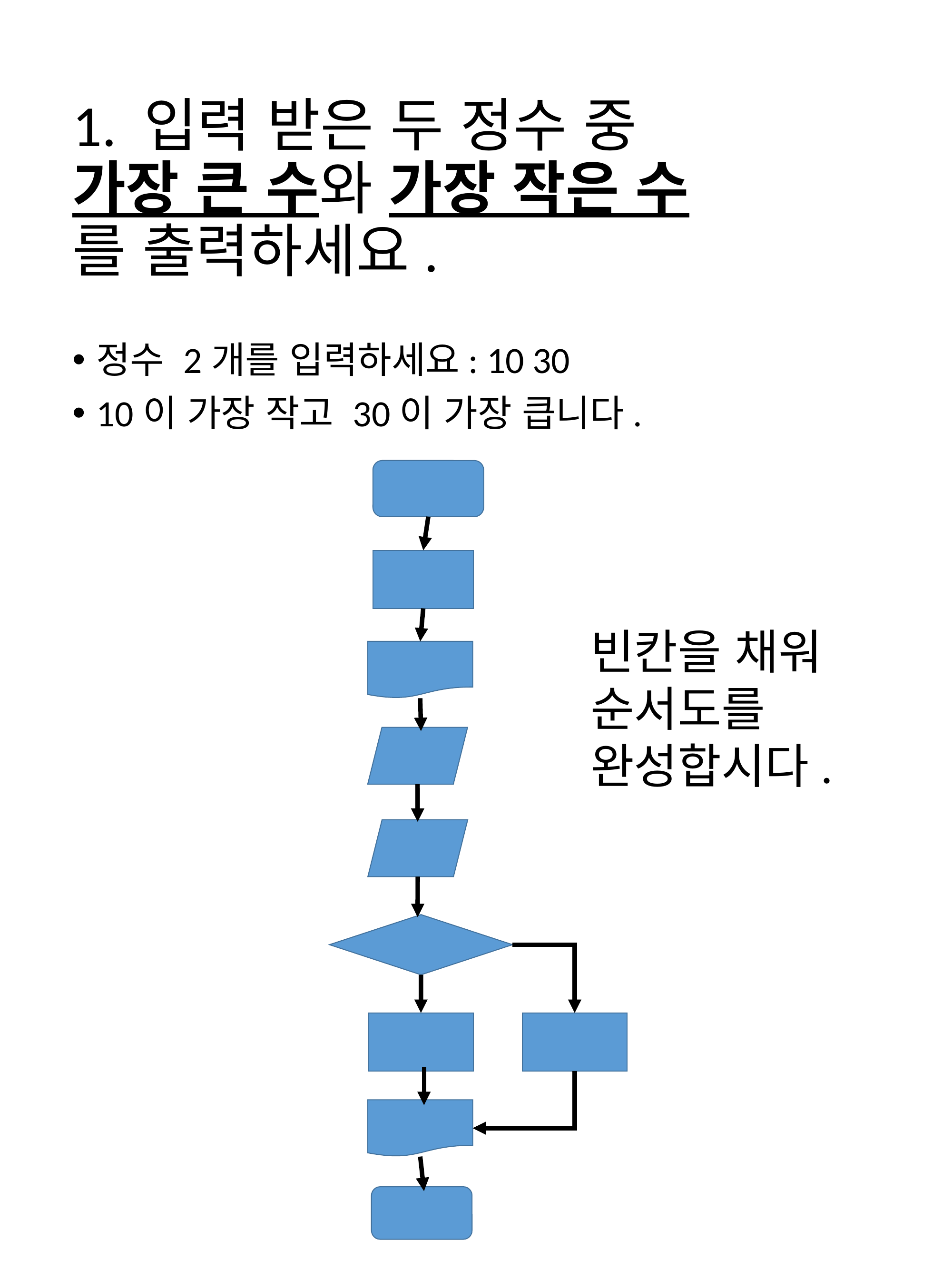

# 1. 입력 받은 두 정수 중 가장 큰 수와 가장 작은 수 를 출력하세요.
정수 2개를 입력하세요: 10 30
10이 가장 작고 30이 가장 큽니다.

빈칸을 채워 순서도를 완성합시다.